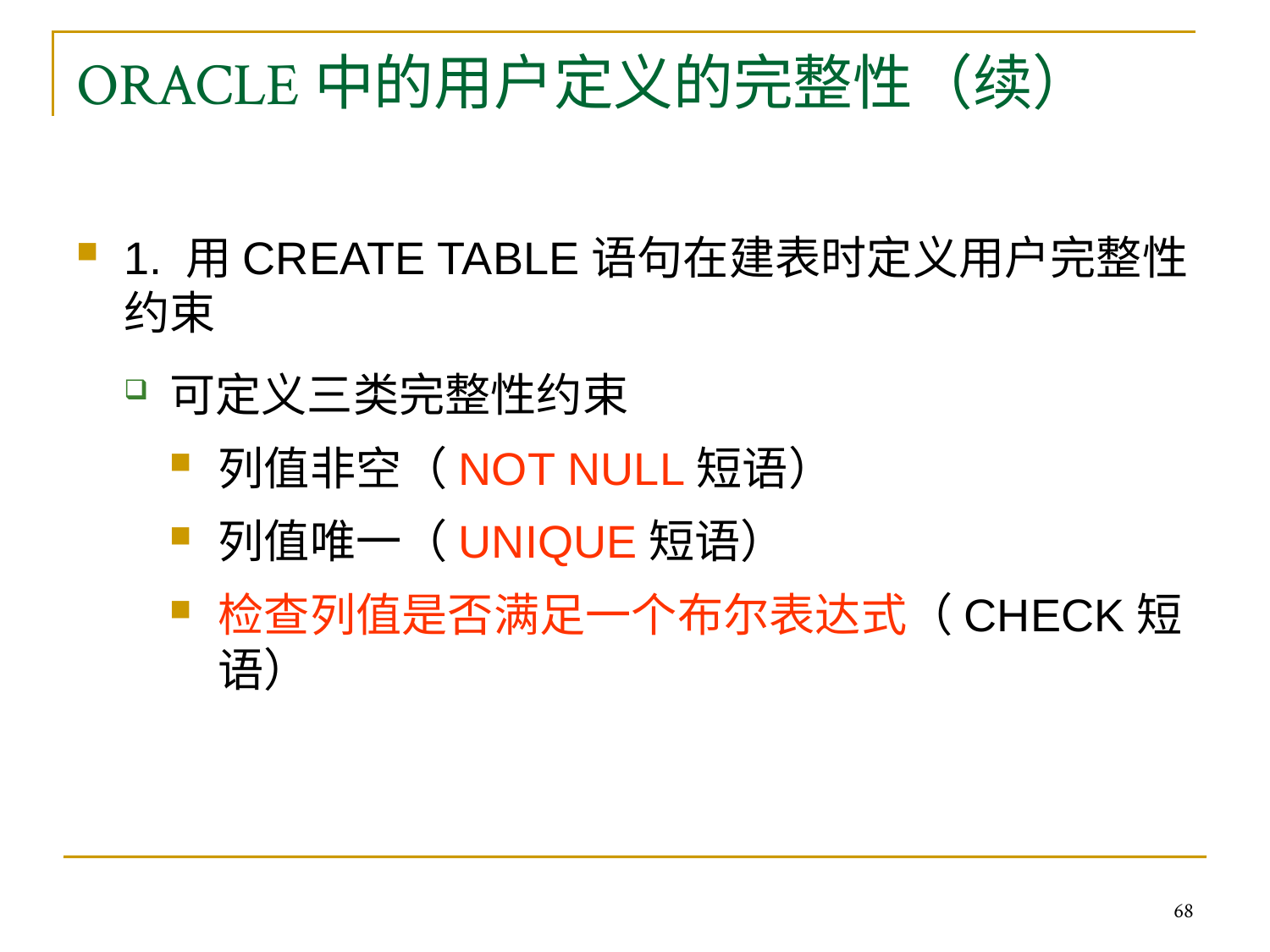

# ORACLE中的用户定义的完整性（续）
1. 用CREATE TABLE语句在建表时定义用户完整性约束
可定义三类完整性约束
列值非空（NOT NULL短语）
列值唯一（UNIQUE短语）
检查列值是否满足一个布尔表达式（CHECK短语）
68